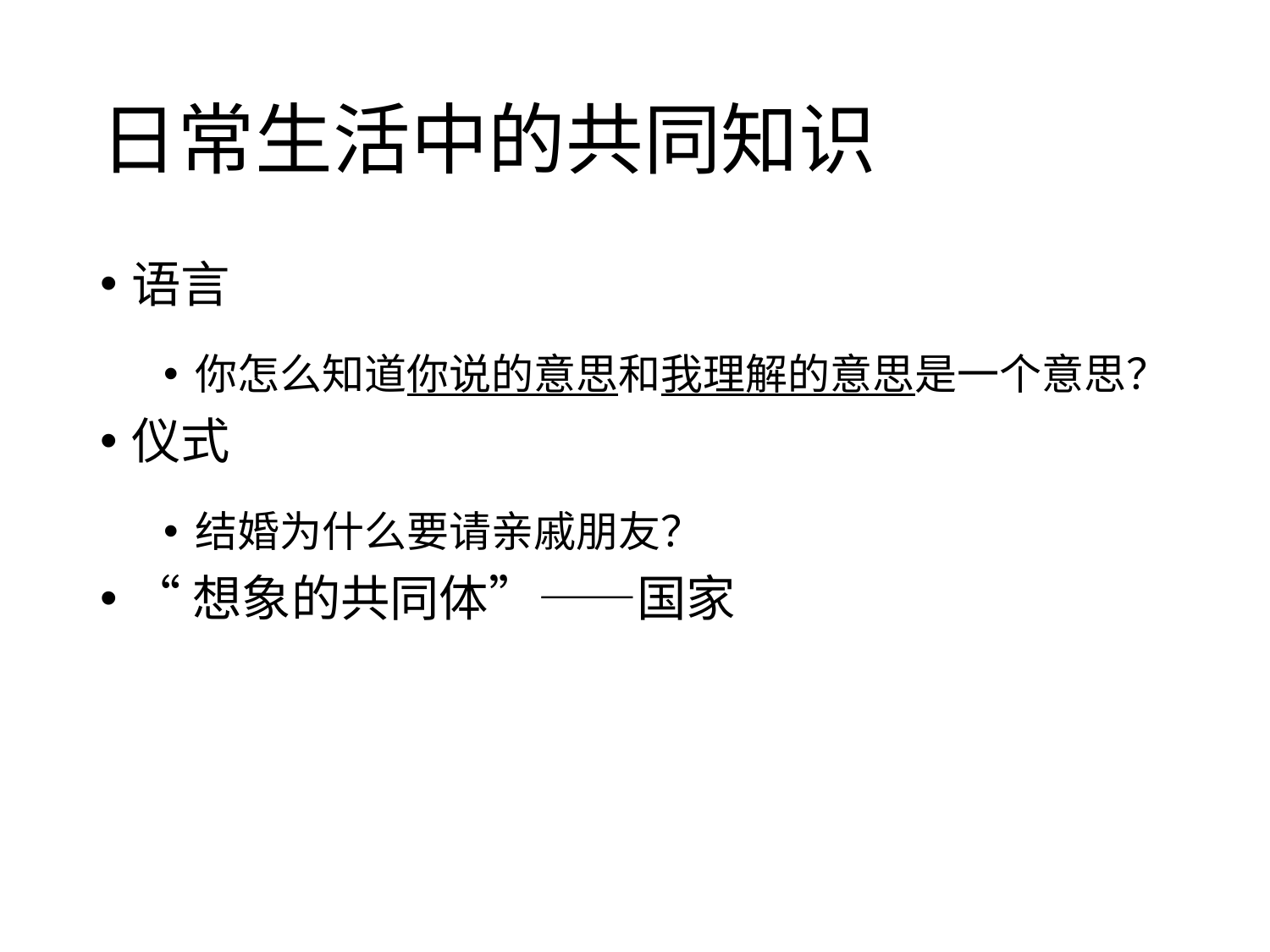

# 日常生活中的共同知识
语言
你怎么知道你说的意思和我理解的意思是一个意思？
仪式
结婚为什么要请亲戚朋友？
“想象的共同体”——国家